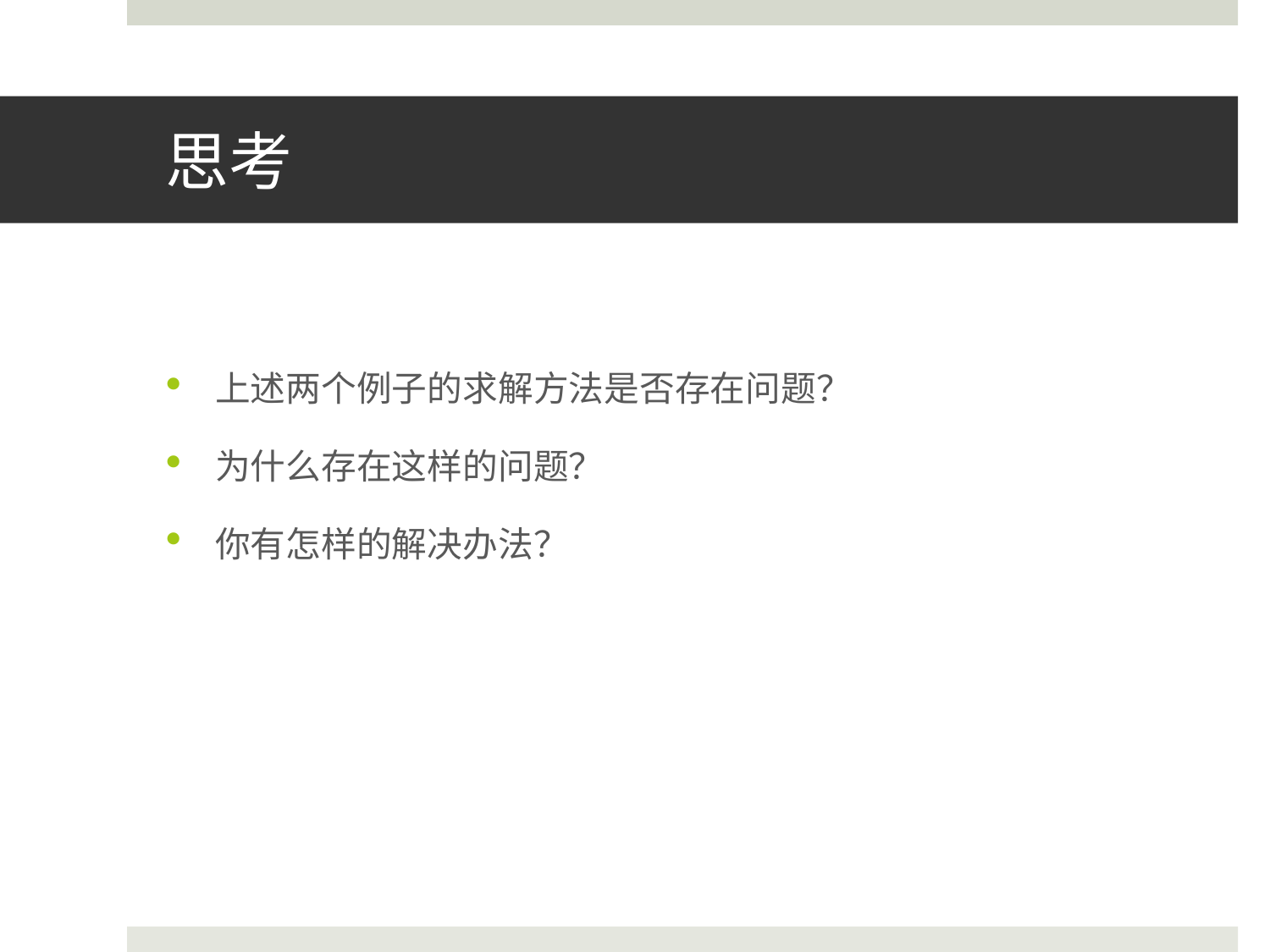

# 思考
上述两个例子的求解方法是否存在问题？
为什么存在这样的问题？
你有怎样的解决办法？